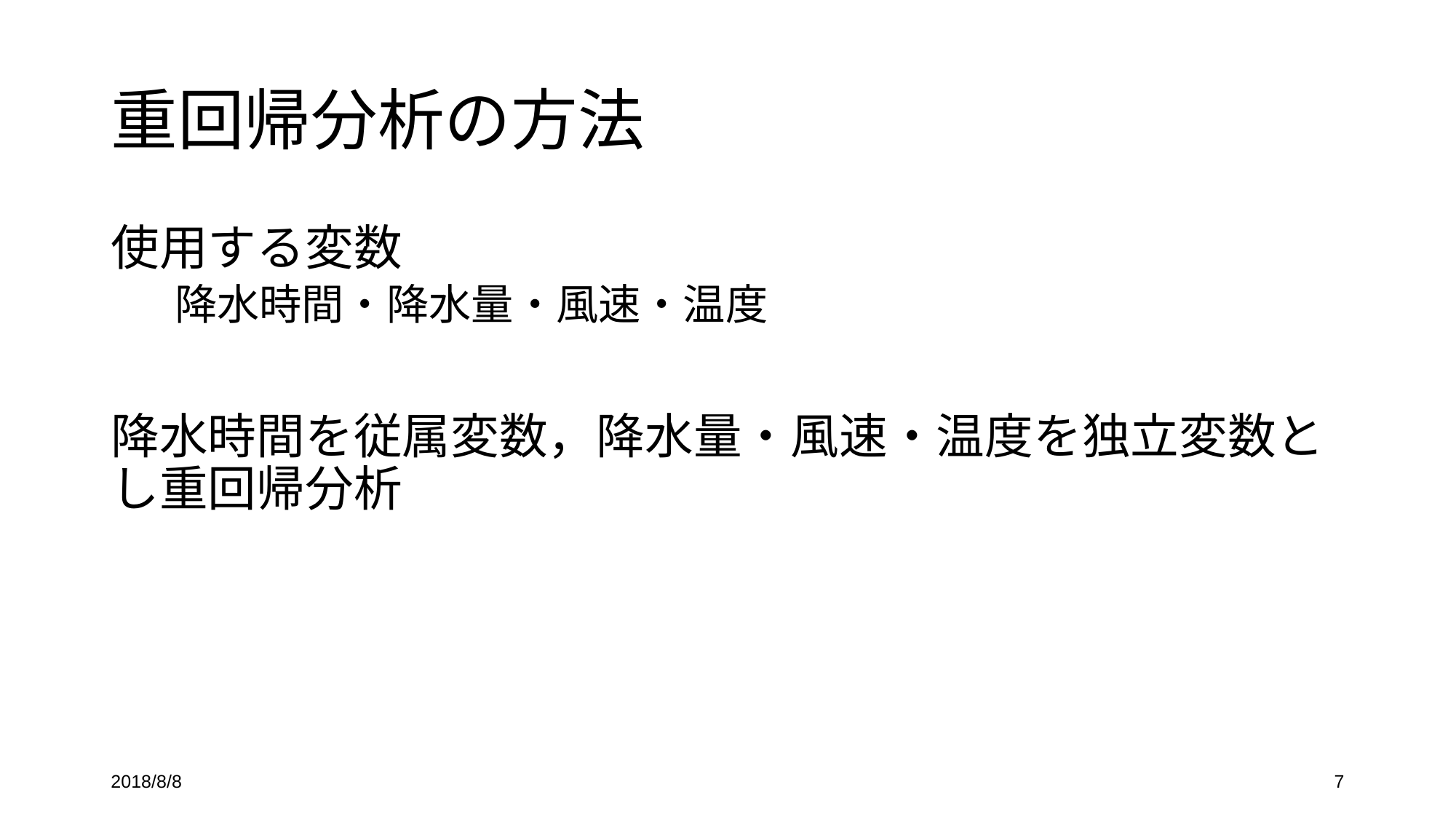

# 重回帰分析の方法
使用する変数
降水時間・降水量・風速・温度

降水時間を従属変数，降水量・風速・温度を独立変数とし重回帰分析
2018/8/8
7